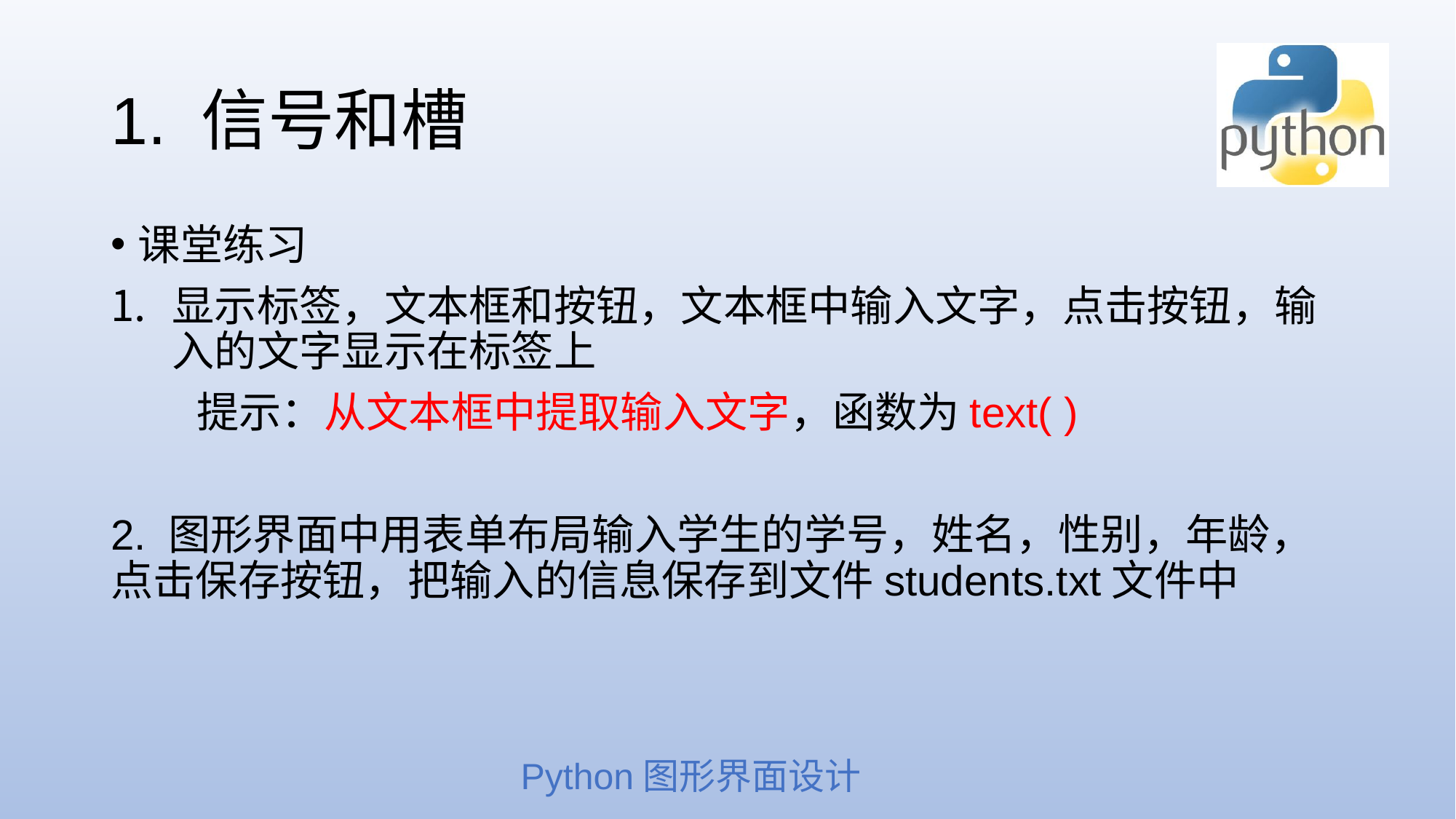

# 1. 信号和槽
课堂练习
显示标签，文本框和按钮，文本框中输入文字，点击按钮，输入的文字显示在标签上
        提示：从文本框中提取输入文字，函数为text( )

2. 图形界面中用表单布局输入学生的学号，姓名，性别，年龄，点击保存按钮，把输入的信息保存到文件students.txt文件中